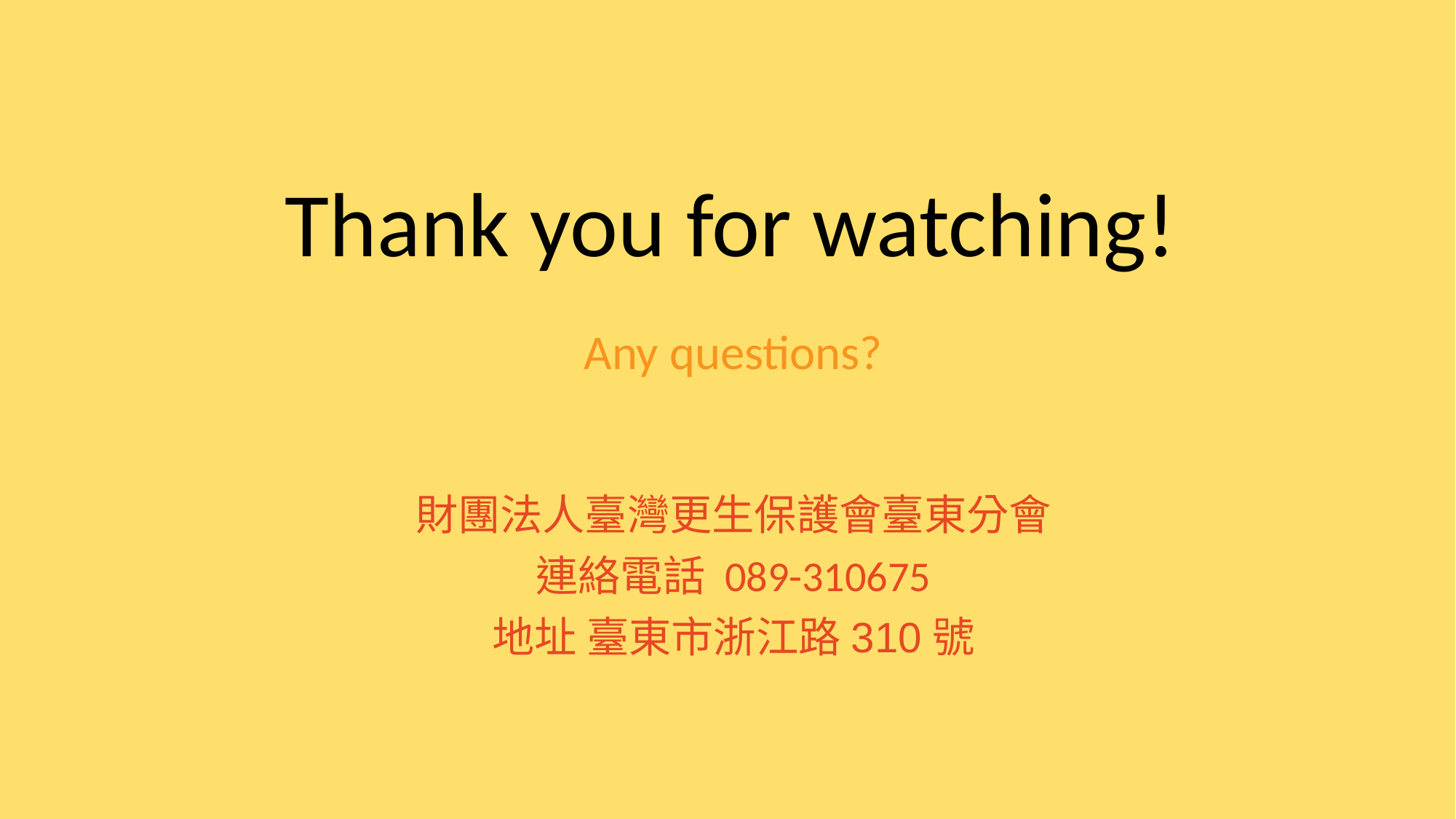

# Thank you for watching!
Any questions?

財團法人臺灣更生保護會臺東分會
連絡電話 089-310675
地址 臺東市浙江路310號